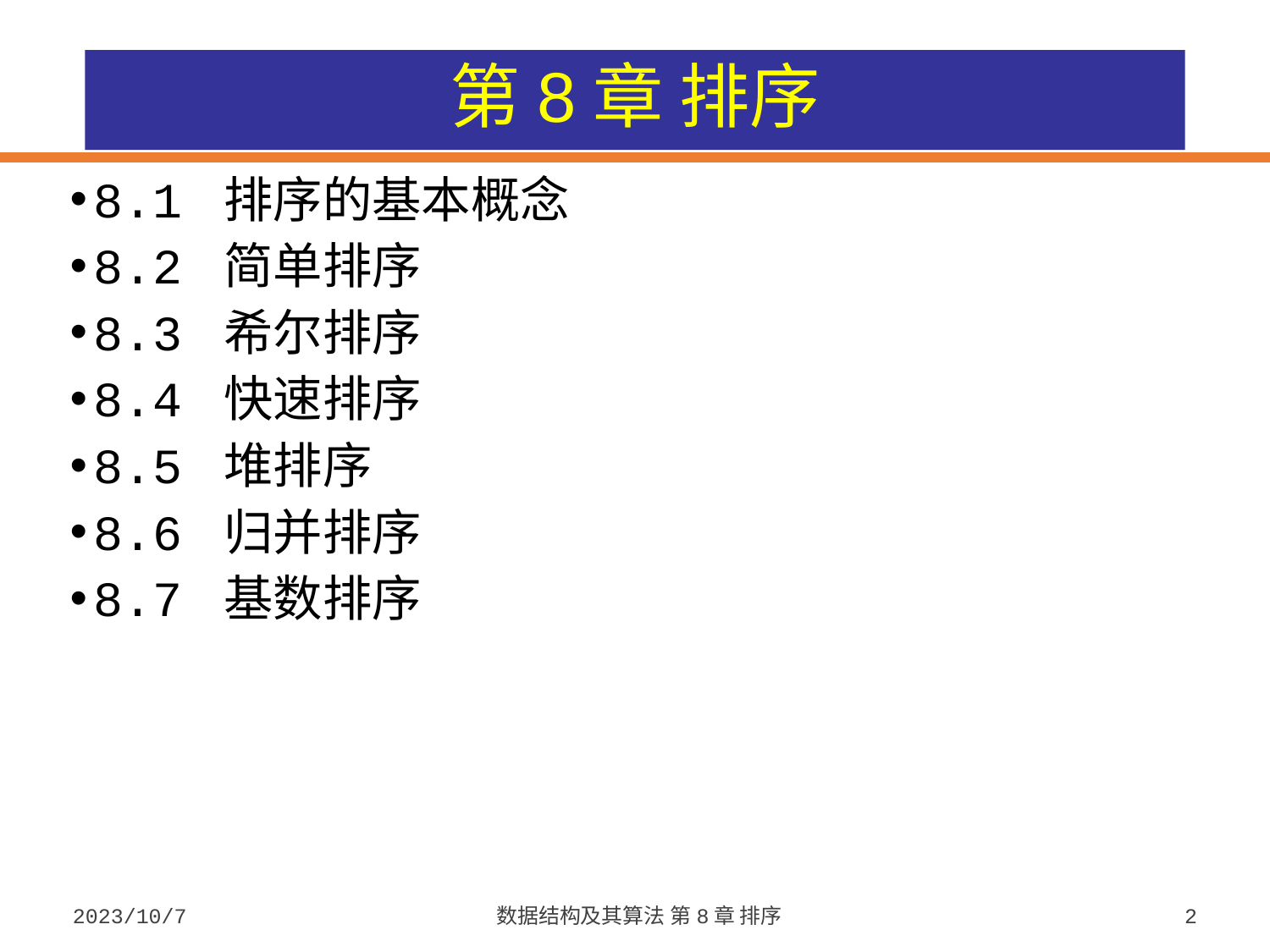

# 第8章 排序
8.1 排序的基本概念
8.2 简单排序
8.3 希尔排序
8.4 快速排序
8.5 堆排序
8.6 归并排序
8.7 基数排序
2023/10/7
数据结构及其算法 第8章 排序
2